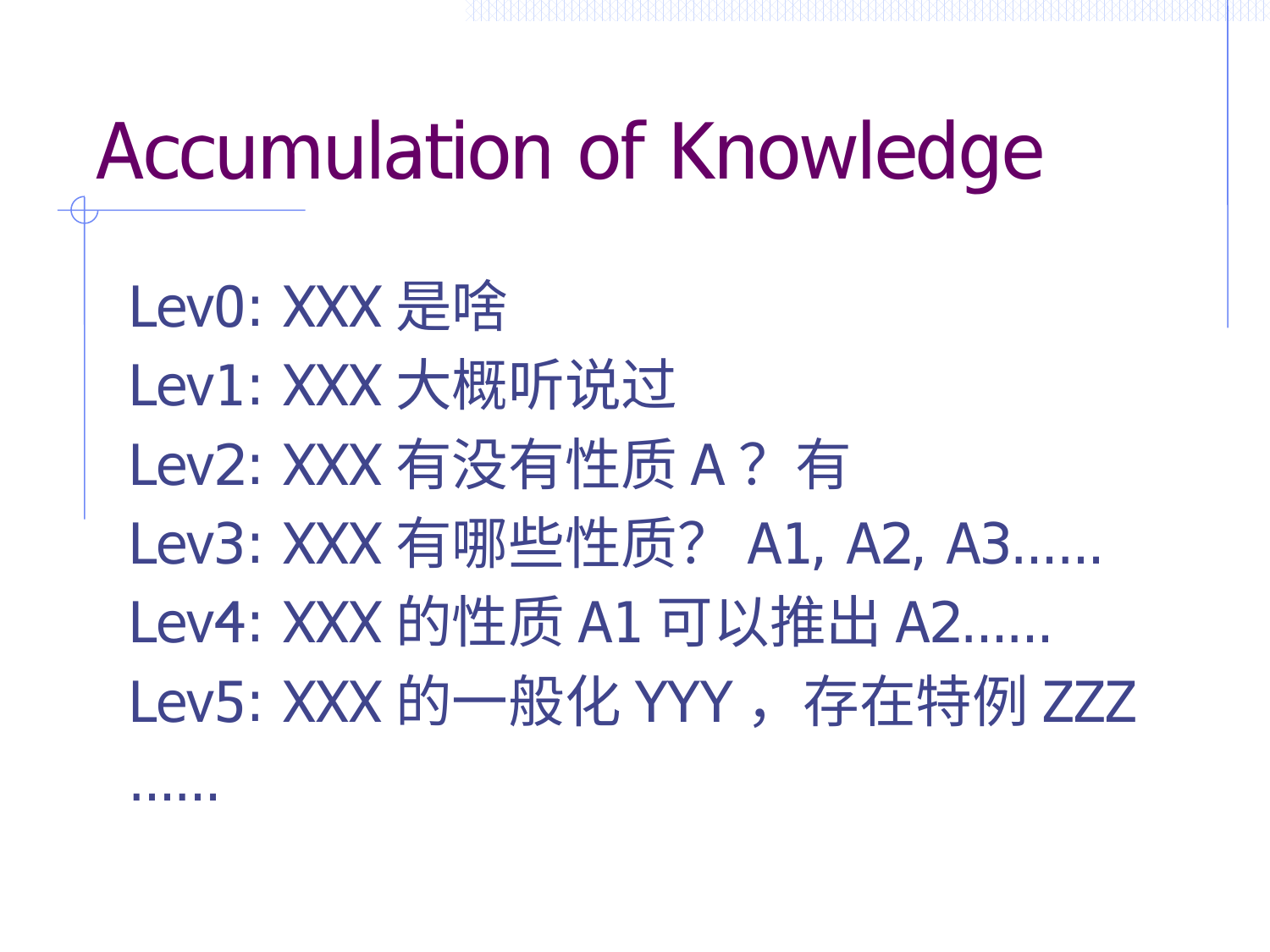

# Accumulation of Knowledge
Lev0: XXX是啥
Lev1: XXX大概听说过
Lev2: XXX有没有性质A？有
Lev3: XXX有哪些性质？A1, A2, A3……
Lev4: XXX的性质A1可以推出A2……
Lev5: XXX的一般化YYY，存在特例ZZZ
……